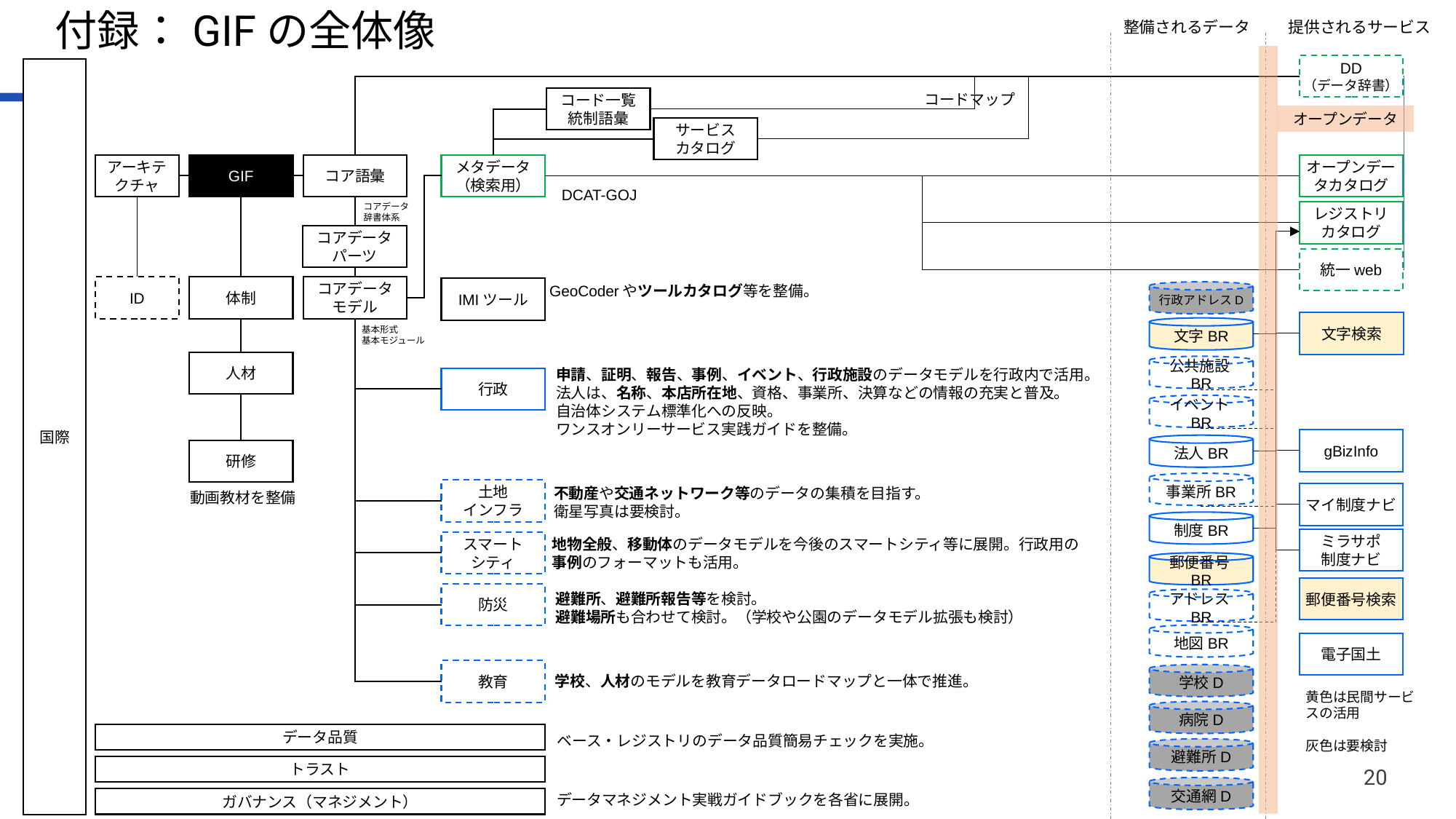

# 付録：GIFの全体像
整備されるデータ
提供されるサービス

DD
（データ辞書）
国際
コードマップ
コード一覧
統制語彙
オープンデータ
サービス
カタログ
オープンデータカタログ
アーキテクチャ
GIF
コア語彙
メタデータ（検索用）
DCAT-GOJ
コアデータ
辞書体系
レジストリ
カタログ

コアデータパーツ
統一web
GeoCoderやツールカタログ等を整備。
コアデータモデル
ID
体制
IMIツール
行政アドレスD
文字検索
文字BR
基本形式
基本モジュール
人材
公共施設BR
申請、証明、報告、事例、イベント、行政施設のデータモデルを行政内で活用。
法人は、名称、本店所在地、資格、事業所、決算などの情報の充実と普及。
自治体システム標準化への反映。
ワンスオンリーサービス実践ガイドを整備。
行政
イベントBR
gBizInfo
法人BR
研修
事業所BR
不動産や交通ネットワーク等のデータの集積を目指す。
衛星写真は要検討。
土地
インフラ
動画教材を整備
マイ制度ナビ
制度BR
ミラサポ
制度ナビ
地物全般、移動体のデータモデルを今後のスマートシティ等に展開。行政用の事例のフォーマットも活用。
スマート
シティ
郵便番号BR
郵便番号検索
防災
避難所、避難所報告等を検討。
避難場所も合わせて検討。（学校や公園のデータモデル拡張も検討）
アドレスBR
地図BR
電子国土
教育
学校D
学校、人材のモデルを教育データロードマップと一体で推進。
黄色は民間サービスの活用

灰色は要検討
病院D
データ品質
ベース・レジストリのデータ品質簡易チェックを実施。
避難所D
20
トラスト
交通網D
データマネジメント実戦ガイドブックを各省に展開。
ガバナンス（マネジメント）